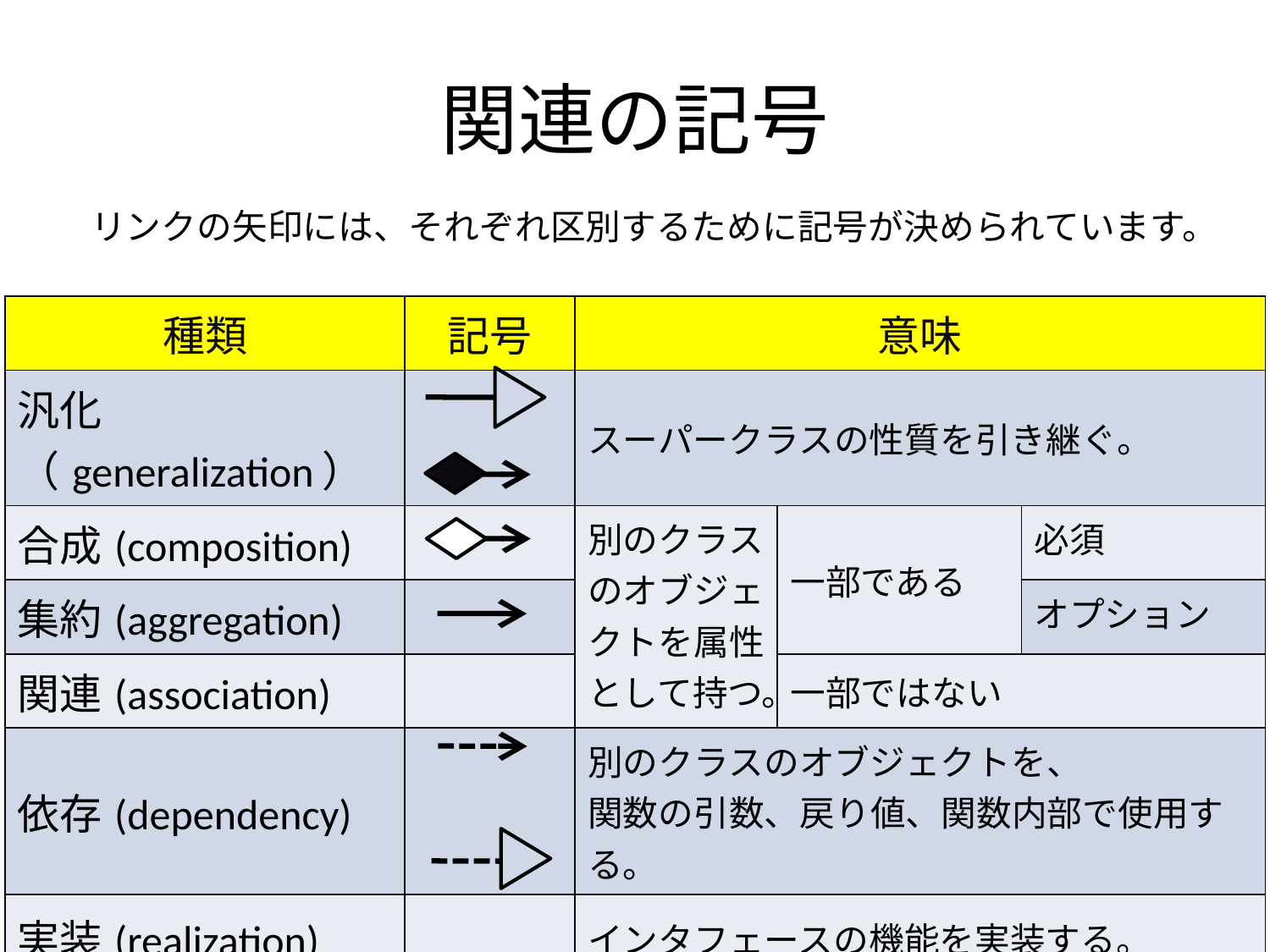

# 関連の記号
リンクの矢印には、それぞれ区別するために記号が決められています。
| 種類 | 記号 | 意味 |  |  |
| --- | --- | --- | --- | --- |
| 汎化（generalization） |  | スーパークラスの性質を引き継ぐ。 |  |  |
| 合成(composition) |  | 別のクラスのオブジェクトを属性として持つ。 | 一部である | 必須 |
| 集約(aggregation) |  |  |  | オプション |
| 関連(association) |  |  | 一部ではない |  |
| 依存(dependency) |  | 別のクラスのオブジェクトを、 関数の引数、戻り値、関数内部で使用する。 |  |  |
| 実装(realization) |  | インタフェースの機能を実装する。 |  |  |